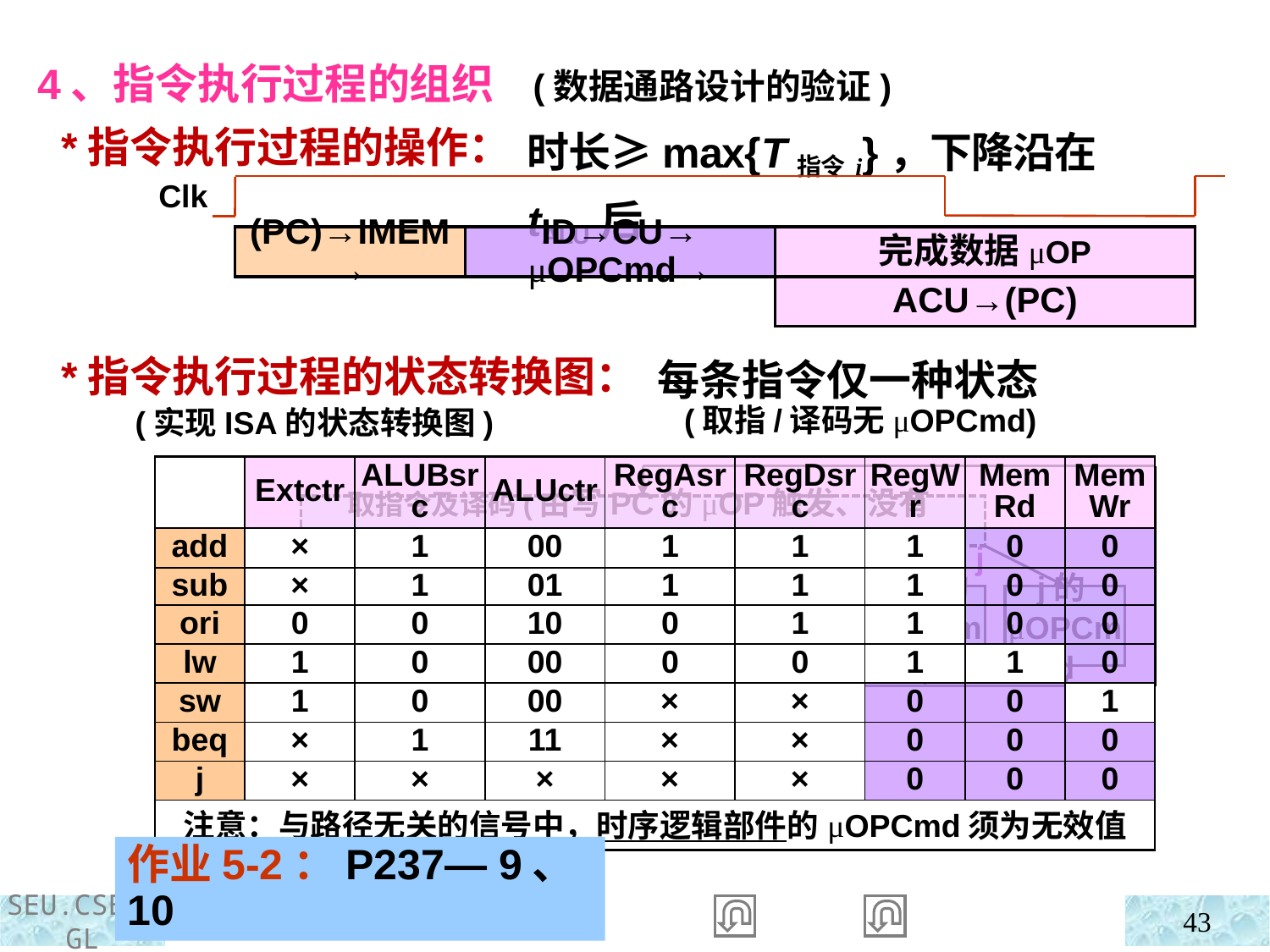

4、指令执行过程的组织   (数据通路设计的验证)
  *指令执行过程的操作：

  *指令执行过程的状态转换图：
           (实现ISA的状态转换图)
时长≥max{T指令i}，下降沿在tALU后
Clk
(PC)→IMEM→
ID→CU→ μOPCmd→
完成数据μOP
ACU→(PC)
每条指令仅一种状态
   (取指/译码无μOPCmd)
|  | Extctr | ALUBsrc | ALUctr | RegAsrc | RegDsrc | RegWr | MemRd | MemWr |
| --- | --- | --- | --- | --- | --- | --- | --- | --- |
| add | × | 1 | 00 | 1 | 1 | 1 | 0 | 0 |
| sub | × | 1 | 01 | 1 | 1 | 1 | 0 | 0 |
| ori | 0 | 0 | 10 | 0 | 1 | 1 | 0 | 0 |
| lw | 1 | 0 | 00 | 0 | 0 | 1 | 1 | 0 |
| sw | 1 | 0 | 00 | × | × | 0 | 0 | 1 |
| beq | × | 1 | 11 | × | × | 0 | 0 | 0 |
| j | × | × | × | × | × | 0 | 0 | 0 |
| 注意：与路径无关的信号中，时序逻辑部件的μOPCmd须为无效值 |  |  |  |  |  |  |  |  |
取指令及译码(由写PC的μOP触发、没有μOPCmd)
add
sw
j
sub
ori
lw
beq
add的μOPCmd
sub的μOPCmd
ori的μOPCmd
lw的μOPCmd
sw的μOPCmd
beq的μOPCmd
j的μOPCmd
作业5-2：P237— 9、10

43